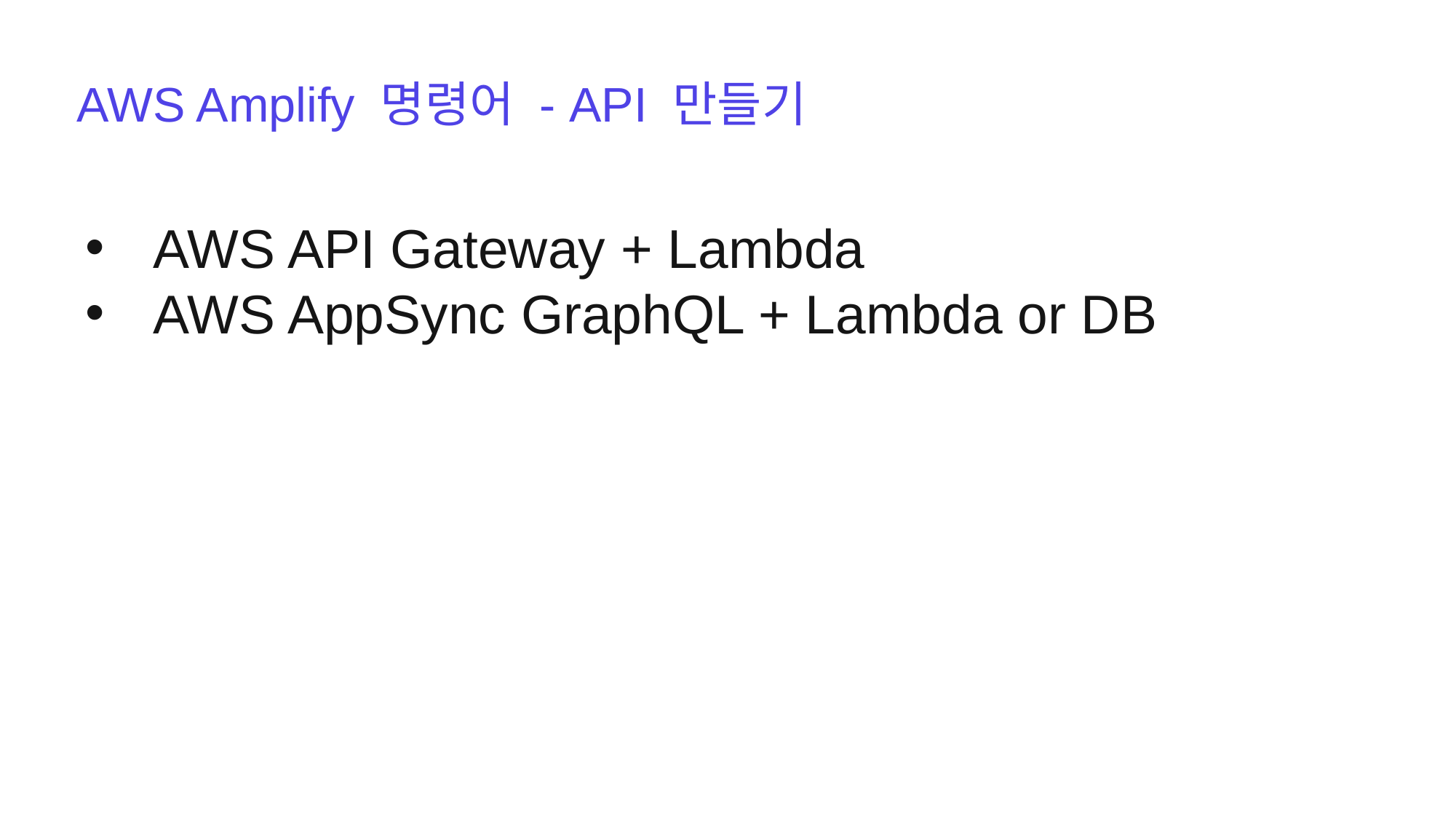

AWS Amplify 명령어 - API 만들기
AWS API Gateway + Lambda
AWS AppSync GraphQL + Lambda or DB